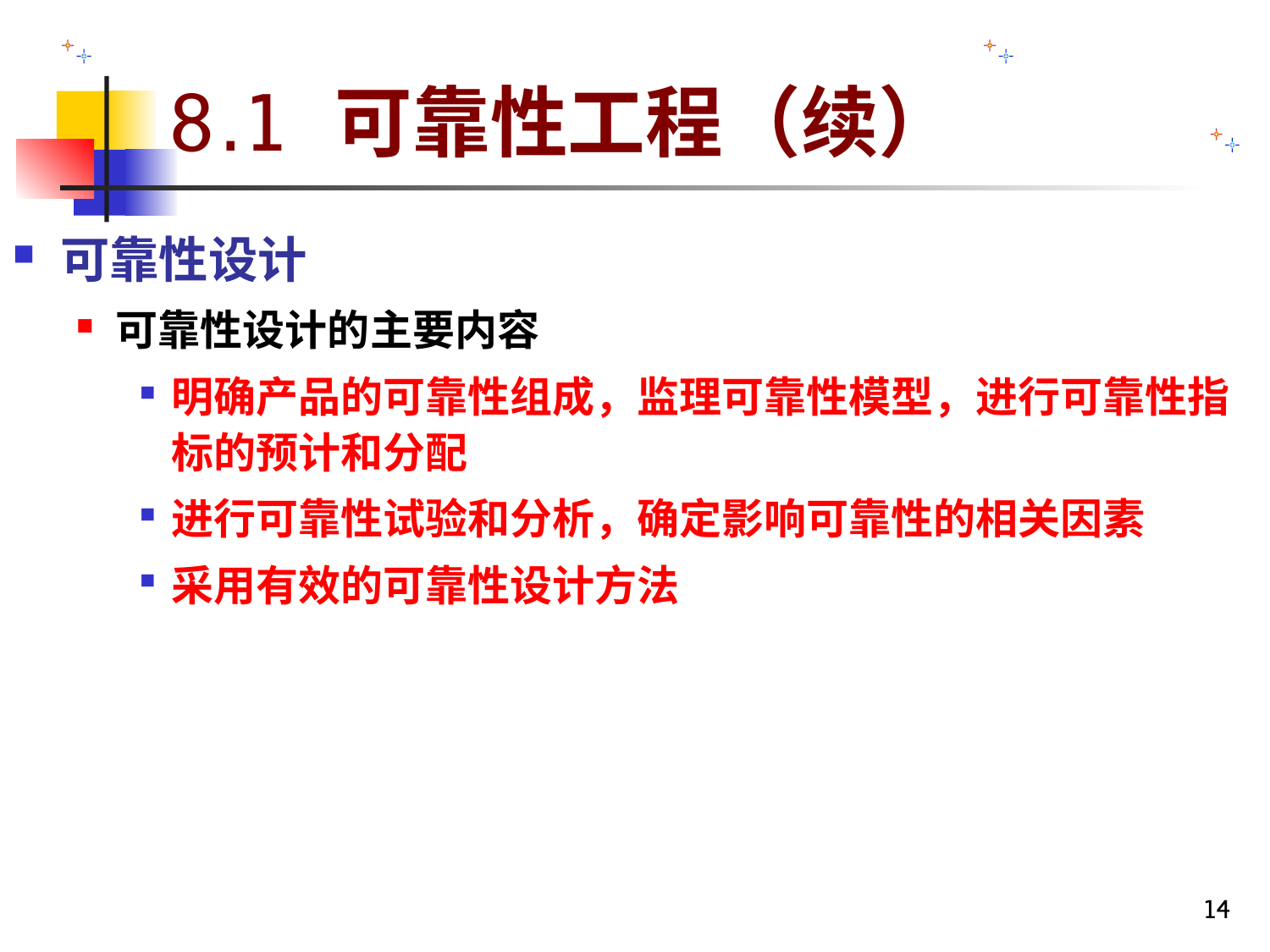

# 8.1 可靠性工程（续）
可靠性设计
可靠性设计的主要内容
明确产品的可靠性组成，监理可靠性模型，进行可靠性指标的预计和分配
进行可靠性试验和分析，确定影响可靠性的相关因素
采用有效的可靠性设计方法
14